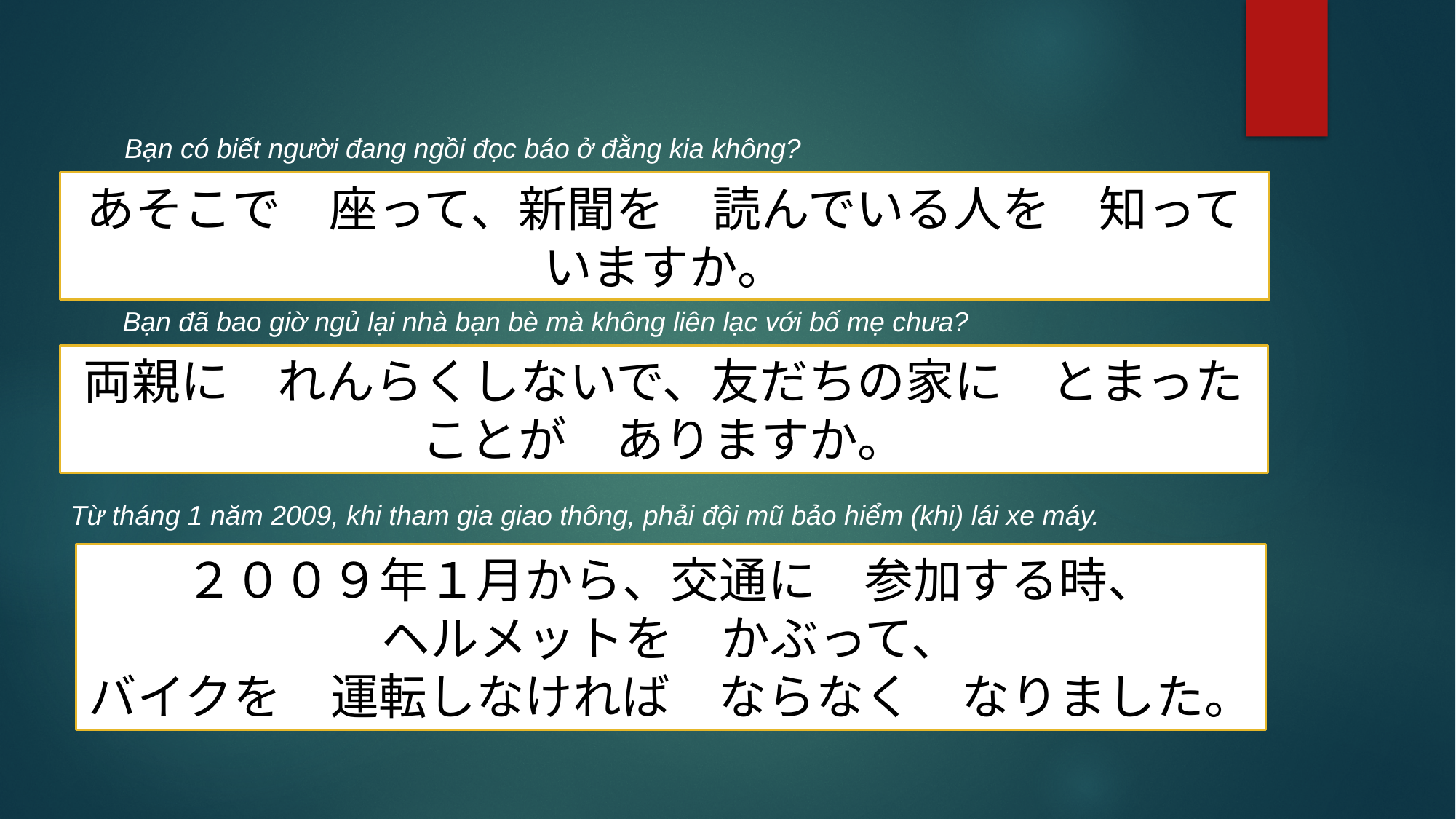

Bạn có biết người đang ngồi đọc báo ở đằng kia không?
あそこで　座って、新聞を　読んでいる人を　知っていますか。
Bạn đã bao giờ ngủ lại nhà bạn bè mà không liên lạc với bố mẹ chưa?
両親に　れんらくしないで、友だちの家に　とまったことが　ありますか。
Từ tháng 1 năm 2009, khi tham gia giao thông, phải đội mũ bảo hiểm (khi) lái xe máy.
２００９年１月から、交通に　参加する時、
ヘルメットを　かぶって、
バイクを　運転しなければ　ならなく　なりました。